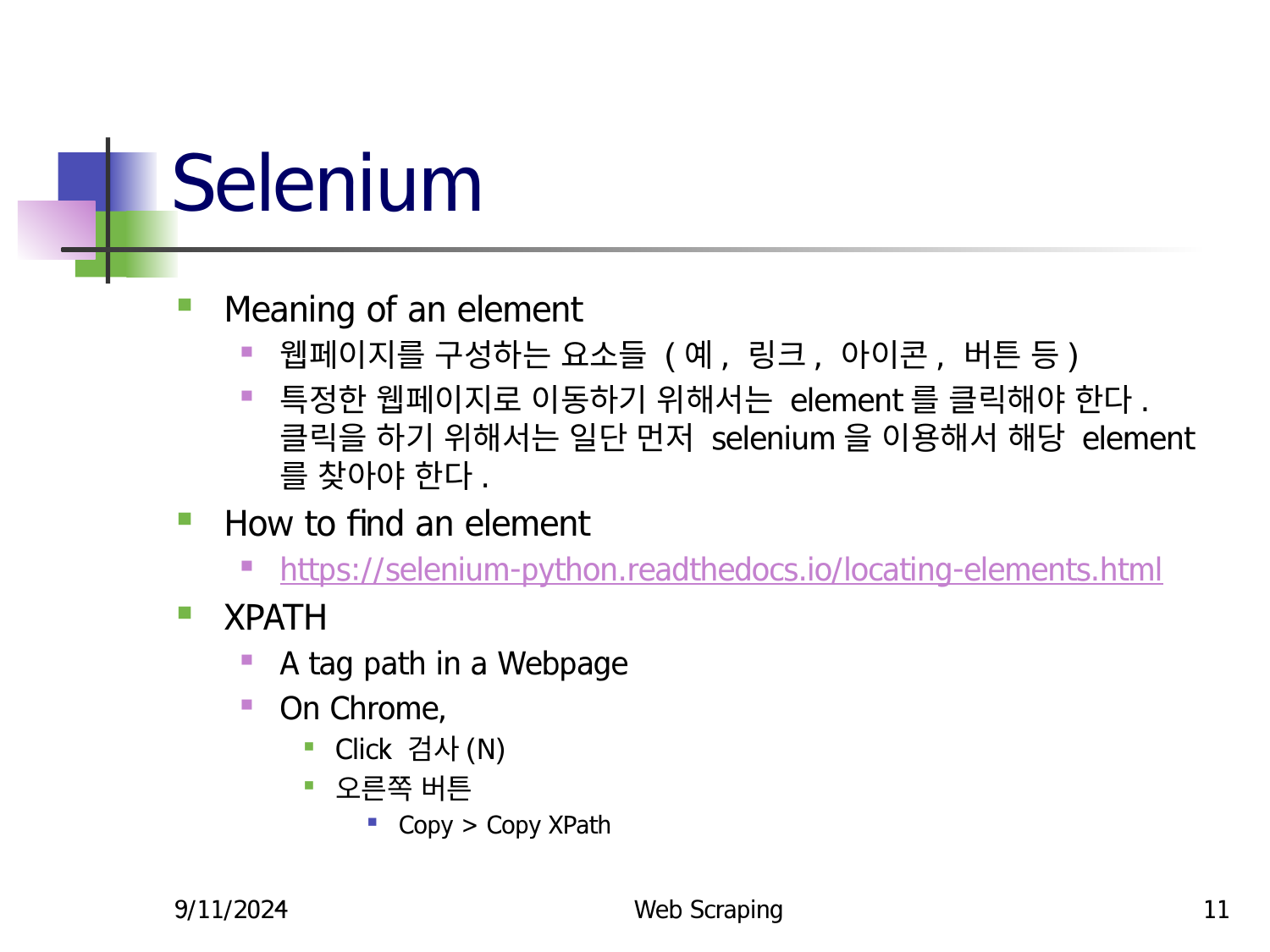

# Selenium
Meaning of an element
웹페이지를 구성하는 요소들 (예, 링크, 아이콘, 버튼 등)
특정한 웹페이지로 이동하기 위해서는 element를 클릭해야 한다. 클릭을 하기 위해서는 일단 먼저 selenium을 이용해서 해당 element를 찾아야 한다.
How to find an element
https://selenium-python.readthedocs.io/locating-elements.html
XPATH
A tag path in a Webpage
On Chrome,
Click 검사(N)
오른쪽 버튼
Copy > Copy XPath
9/11/2024
Web Scraping
11